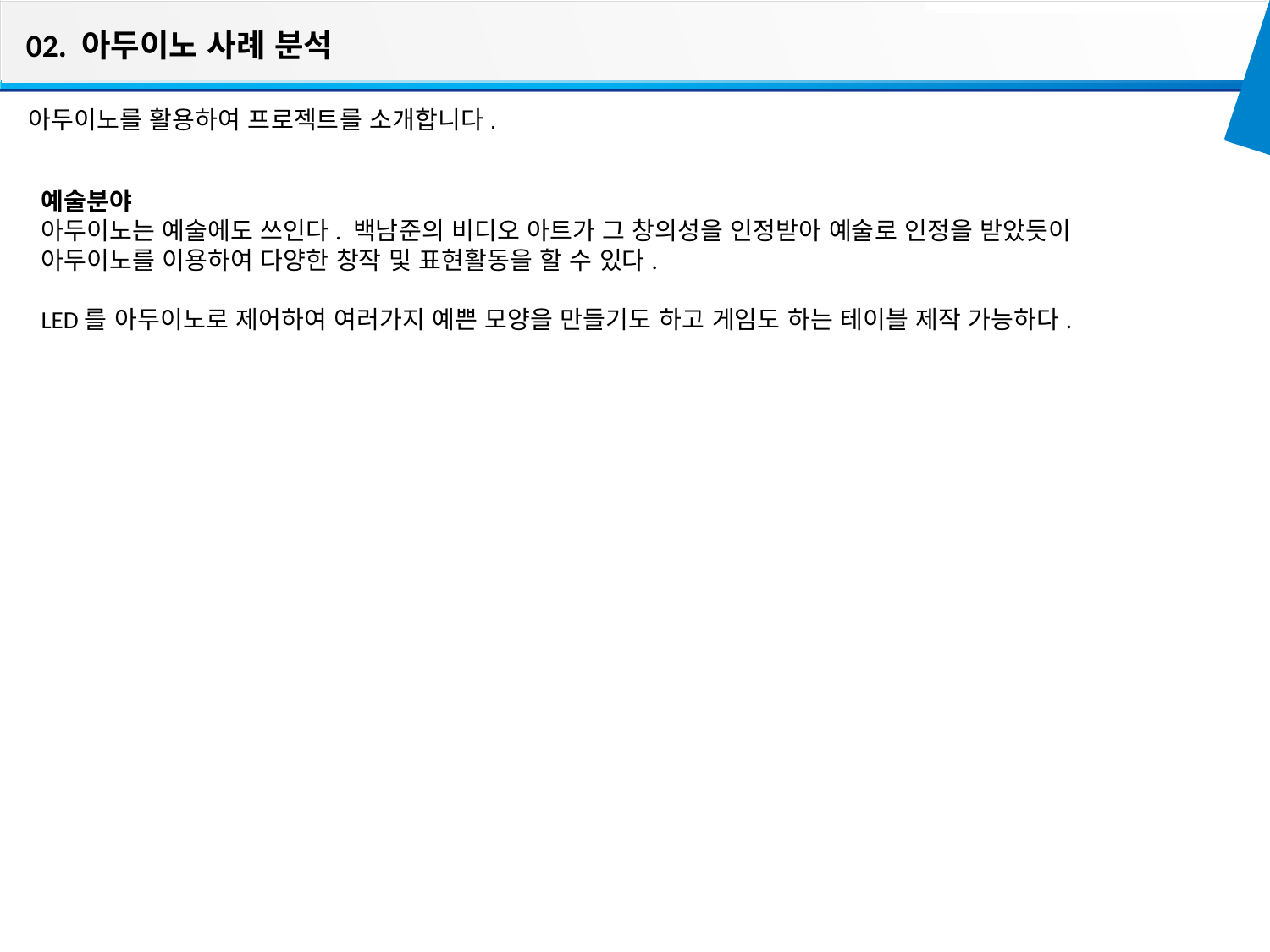

02. 아두이노 사례 분석

아두이노를 활용하여 프로젝트를 소개합니다.
예술분야
아두이노는 예술에도 쓰인다. 백남준의 비디오 아트가 그 창의성을 인정받아 예술로 인정을 받았듯이 아두이노를 이용하여 다양한 창작 및 표현활동을 할 수 있다.

LED를 아두이노로 제어하여 여러가지 예쁜 모양을 만들기도 하고 게임도 하는 테이블 제작 가능하다.